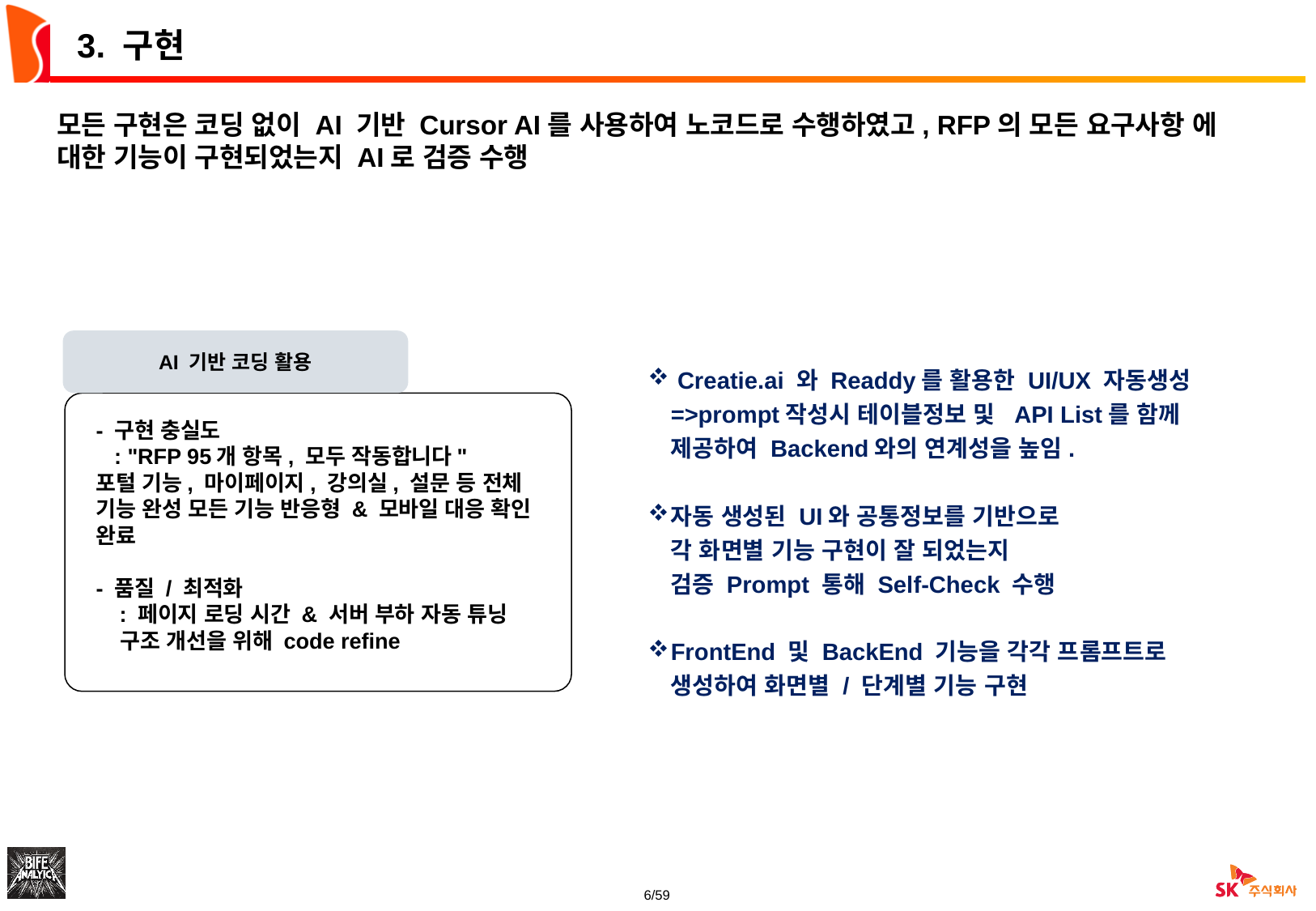

3. 구현
모든 구현은 코딩 없이 AI 기반 Cursor AI를 사용하여 노코드로 수행하였고, RFP의 모든 요구사항 에 대한 기능이 구현되었는지 AI로 검증 수행
AI 기반 코딩 활용
 Creatie.ai 와 Readdy를 활용한 UI/UX 자동생성
=>prompt작성시 테이블정보 및  API List를 함께 제공하여 Backend와의 연계성을 높임.

자동 생성된 UI와 공통정보를 기반으로
각 화면별 기능 구현이 잘 되었는지
검증 Prompt 통해 Self-Check 수행

FrontEnd 및 BackEnd 기능을 각각 프롬프트로 생성하여 화면별 / 단계별 기능 구현

- 구현 충실도
   : "RFP 95개 항목, 모두 작동합니다"
포털 기능, 마이페이지, 강의실, 설문 등 전체 기능 완성 모든 기능 반응형 & 모바일 대응 확인 완료

- 품질 / 최적화
   : 페이지 로딩 시간 & 서버 부하 자동 튜닝
    구조 개선을 위해 code refine